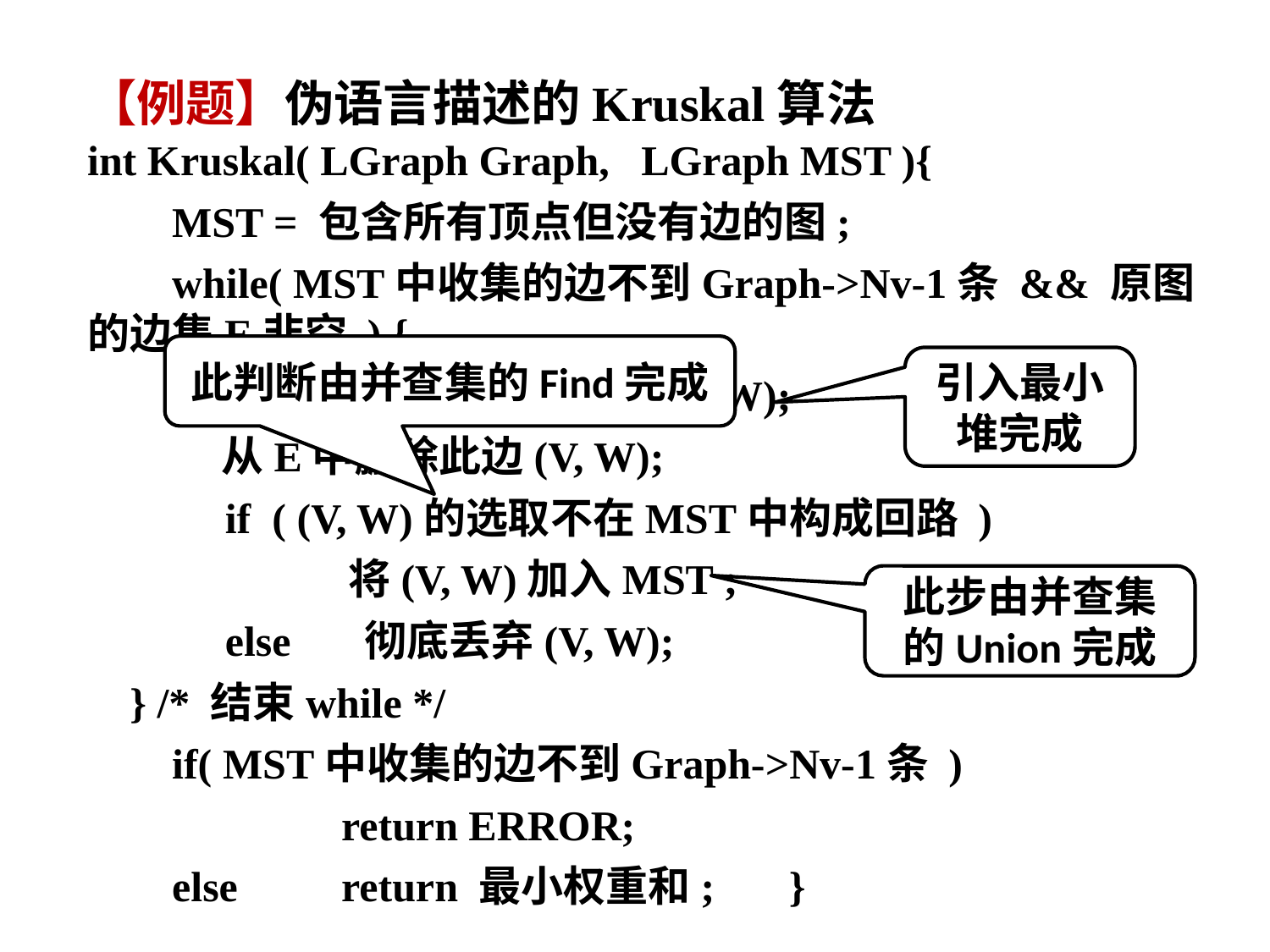

【例题】伪语言描述的Kruskal算法
int Kruskal( LGraph Graph,   LGraph MST ){
        MST = 包含所有顶点但没有边的图;
        while( MST中收集的边不到Graph->Nv-1条 && 原图的边集E非空 ) {
             从E中选择最小代价边(V, W);
             从E中删除此边(V, W);
             if  ( (V, W)的选取不在MST中构成回路 )
	             将(V, W)加入MST ;
             else      彻底丢弃(V, W);
    } /* 结束while */
        if( MST中收集的边不到Graph->Nv-1条 )
		return ERROR;
        else	return 最小权重和;       }
此判断由并查集的Find完成
引入最小堆完成
此步由并查集的Union完成